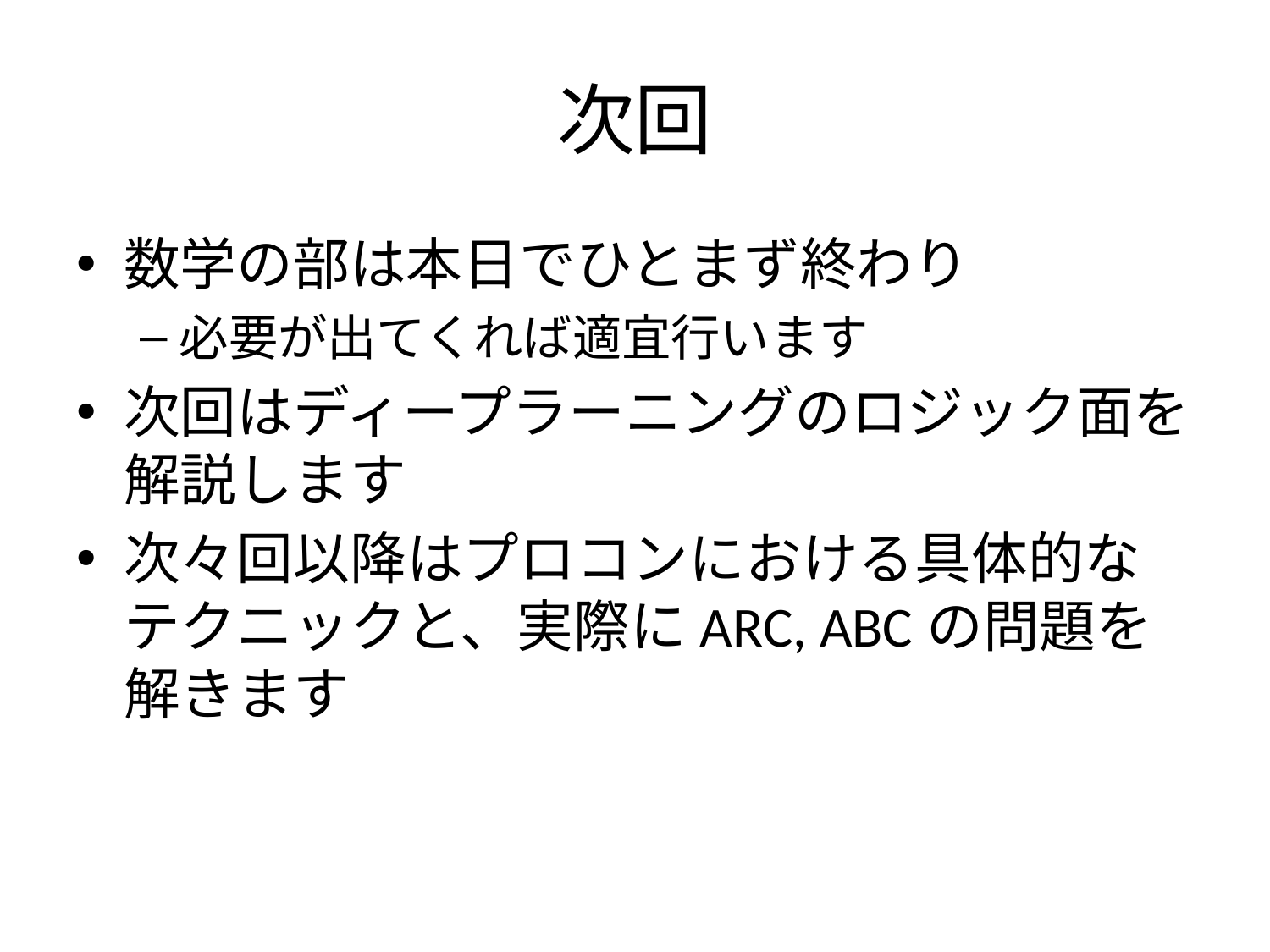

# 次回
数学の部は本日でひとまず終わり
必要が出てくれば適宜行います
次回はディープラーニングのロジック面を解説します
次々回以降はプロコンにおける具体的なテクニックと、実際にARC, ABCの問題を解きます